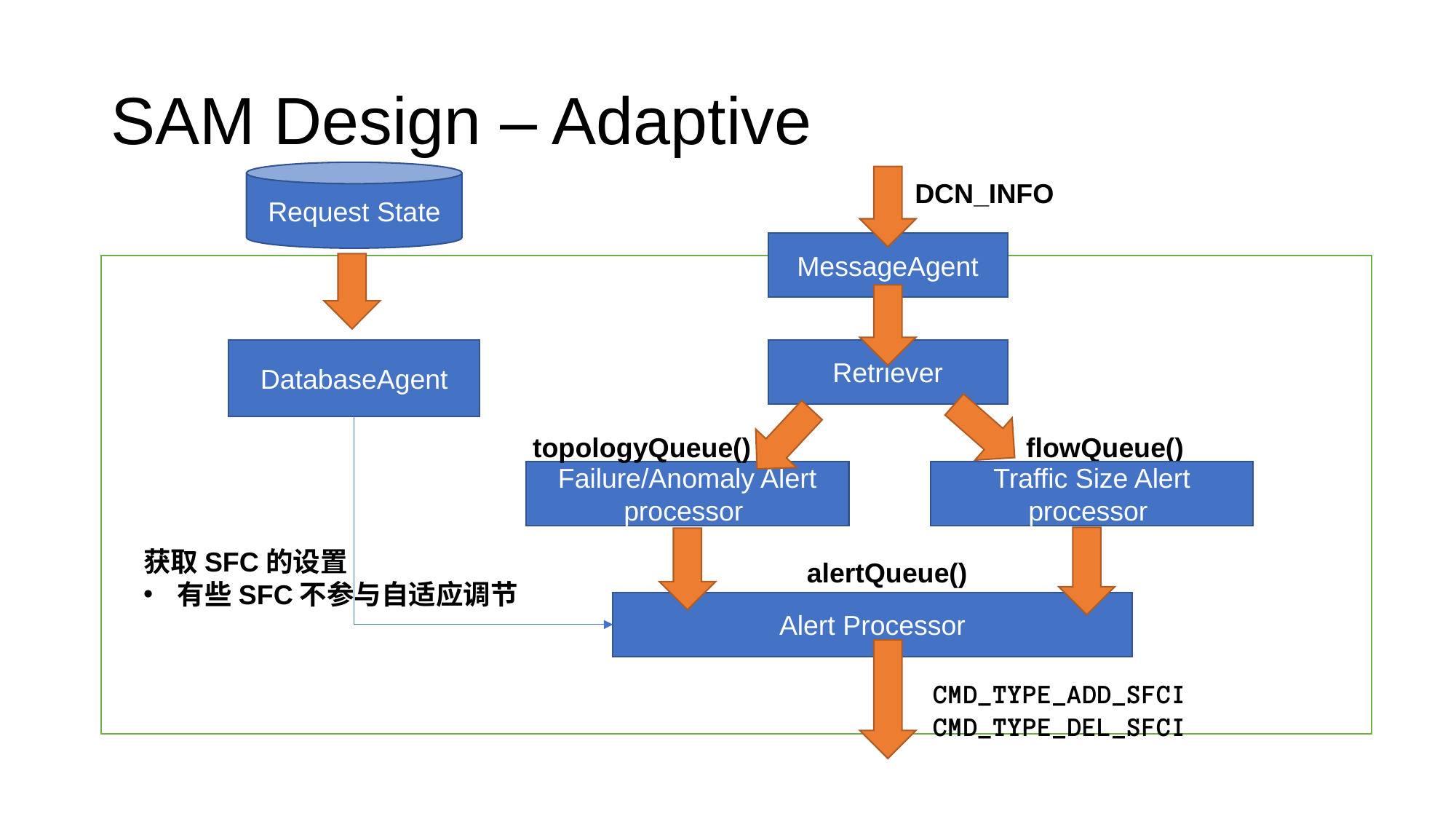

# SAM Design – Adaptive
Request State
DCN_INFO

MessageAgent

DatabaseAgent
Retriever

topologyQueue()
flowQueue()
Failure/Anomaly Alert processor
Traffic Size Alert processor
获取SFC的设置
有些SFC不参与自适应调节

alertQueue()
Alert Processor
CMD_TYPE_ADD_SFCI
CMD_TYPE_DEL_SFCI